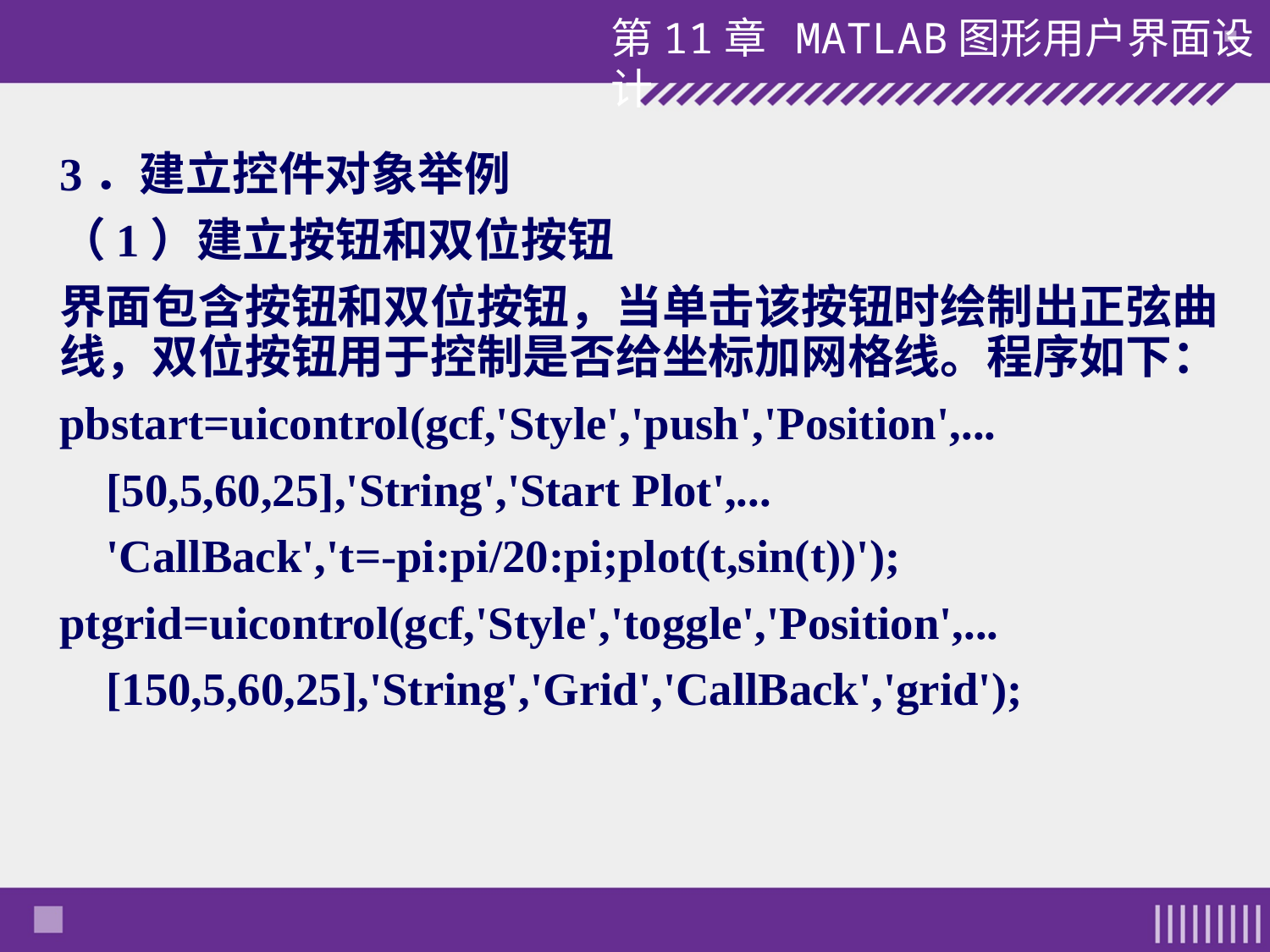

3．建立控件对象举例
（1）建立按钮和双位按钮
界面包含按钮和双位按钮，当单击该按钮时绘制出正弦曲线，双位按钮用于控制是否给坐标加网格线。程序如下：
pbstart=uicontrol(gcf,'Style','push','Position',...
    [50,5,60,25],'String','Start Plot',...
    'CallBack','t=-pi:pi/20:pi;plot(t,sin(t))');
ptgrid=uicontrol(gcf,'Style','toggle','Position',...
    [150,5,60,25],'String','Grid','CallBack','grid');